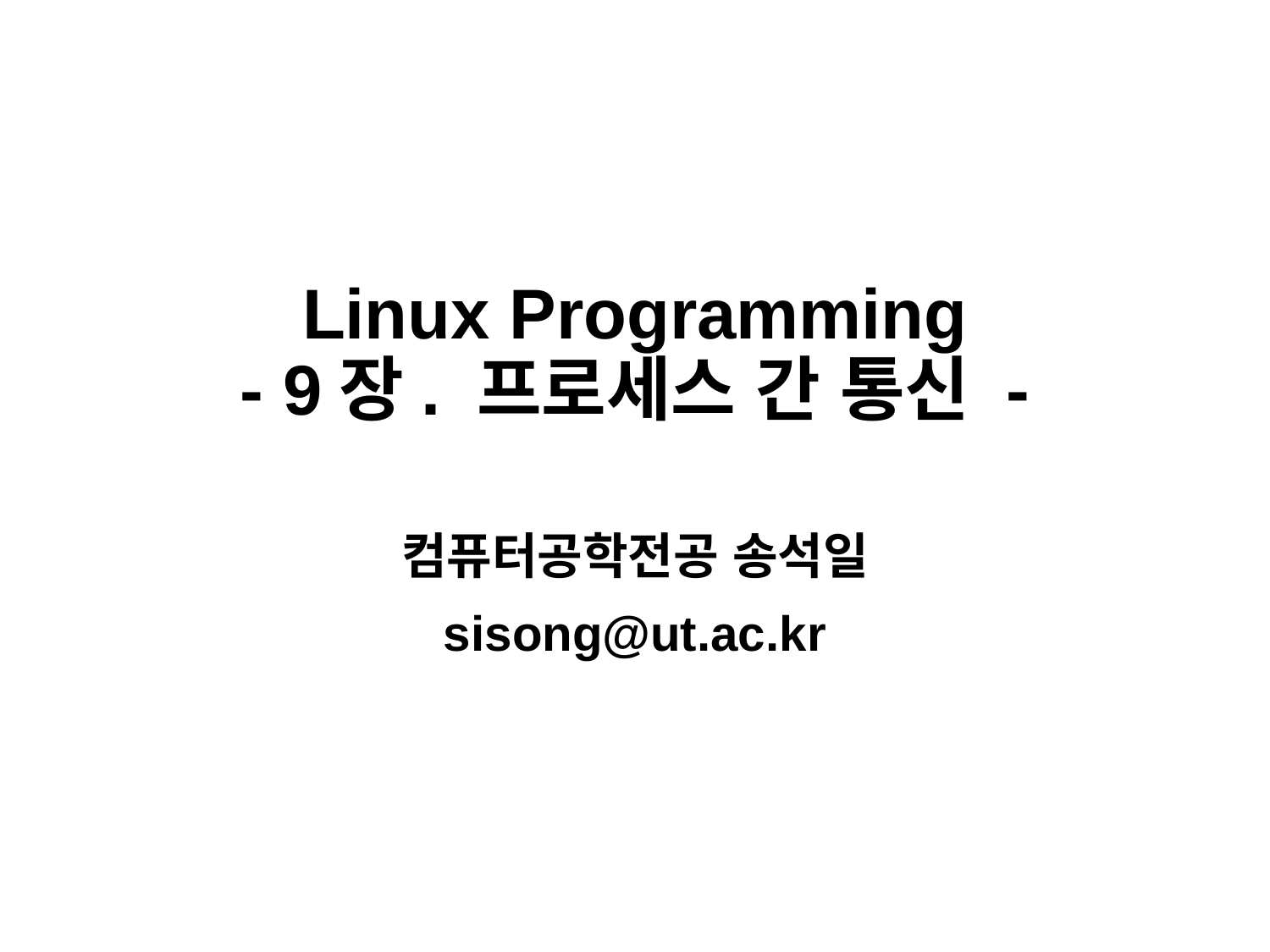

# Linux Programming - 9장. 프로세스 간 통신 -
컴퓨터공학전공 송석일
sisong@ut.ac.kr